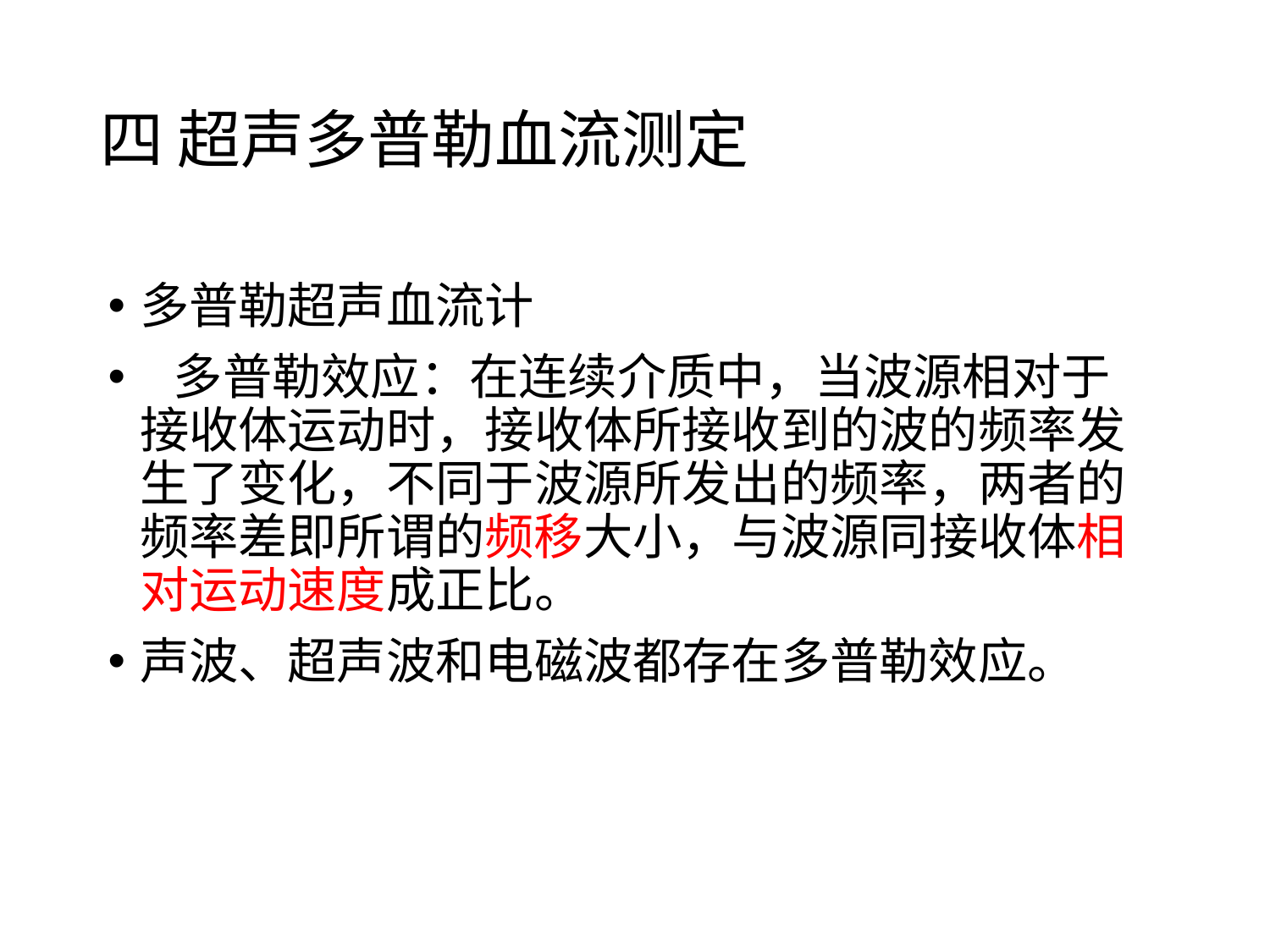

# 四 超声多普勒血流测定
多普勒超声血流计
  多普勒效应：在连续介质中，当波源相对于接收体运动时，接收体所接收到的波的频率发生了变化，不同于波源所发出的频率，两者的频率差即所谓的频移大小，与波源同接收体相对运动速度成正比。
声波、超声波和电磁波都存在多普勒效应。